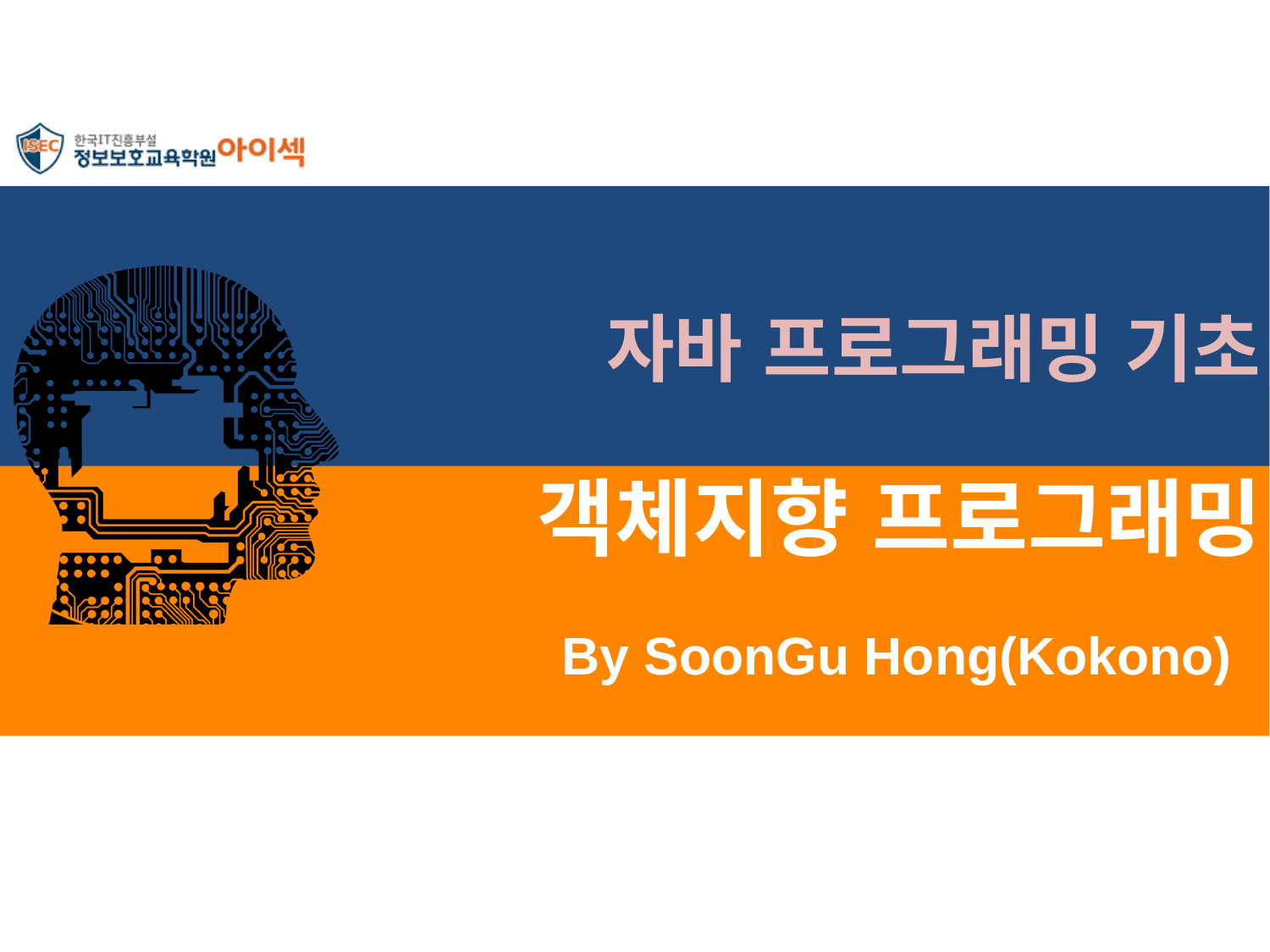

자바 프로그래밍 기초
# 객체지향 프로그래밍
By SoonGu Hong(Kokono)